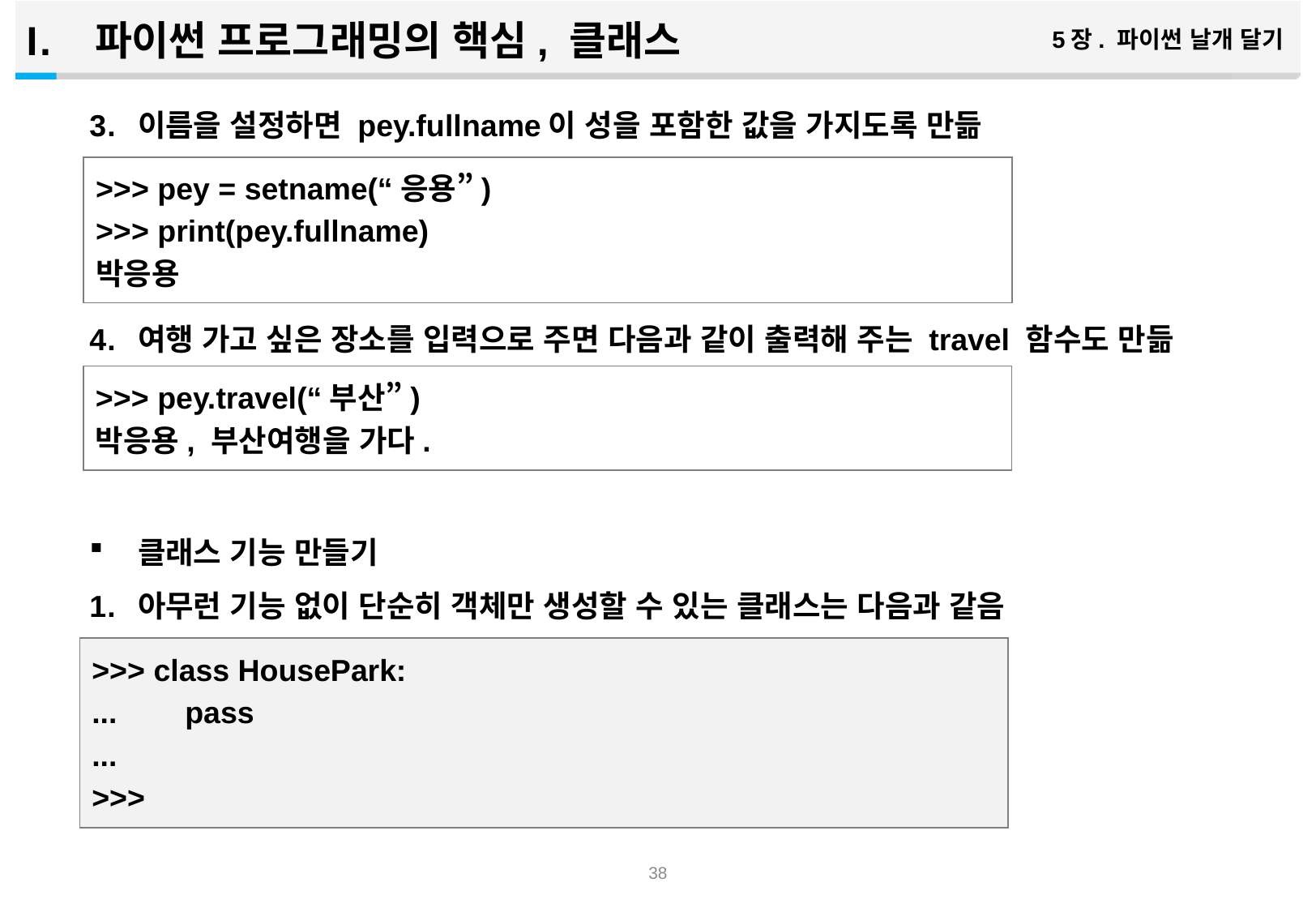

파이썬 프로그래밍의 핵심, 클래스
5장. 파이썬 날개 달기
이름을 설정하면 pey.fullname이 성을 포함한 값을 가지도록 만듦

여행 가고 싶은 장소를 입력으로 주면 다음과 같이 출력해 주는 travel 함수도 만듦

클래스 기능 만들기
아무런 기능 없이 단순히 객체만 생성할 수 있는 클래스는 다음과 같음
>>> pey = setname(“응용”)
>>> print(pey.fullname)
박응용
>>> pey.travel(“부산”)
박응용, 부산여행을 가다.
>>> class HousePark:
...        pass
...
>>>
38